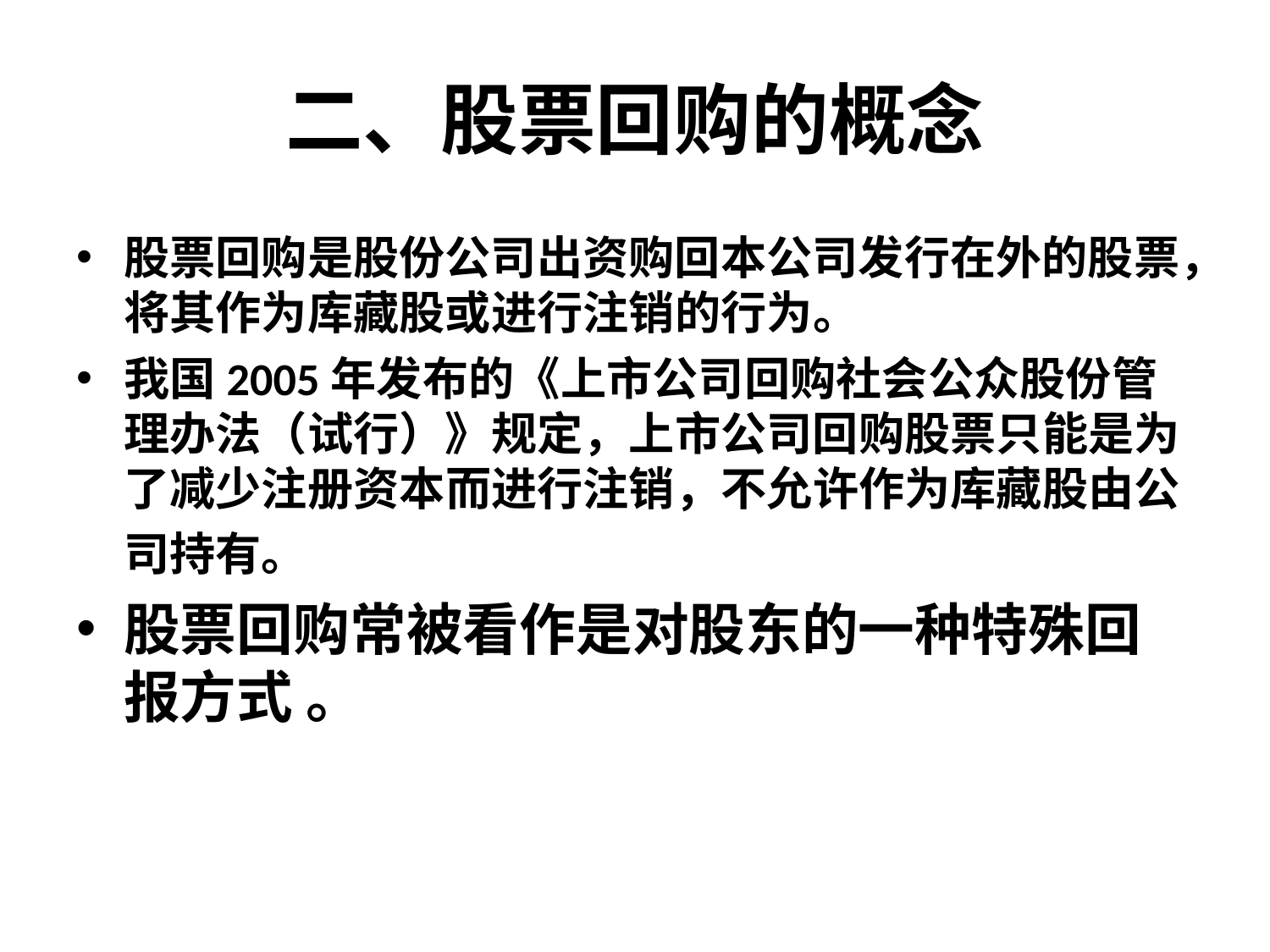

二、股票回购的概念
股票回购是股份公司出资购回本公司发行在外的股票，将其作为库藏股或进行注销的行为。
我国2005年发布的《上市公司回购社会公众股份管理办法（试行）》规定，上市公司回购股票只能是为了减少注册资本而进行注销，不允许作为库藏股由公司持有。
股票回购常被看作是对股东的一种特殊回报方式 。